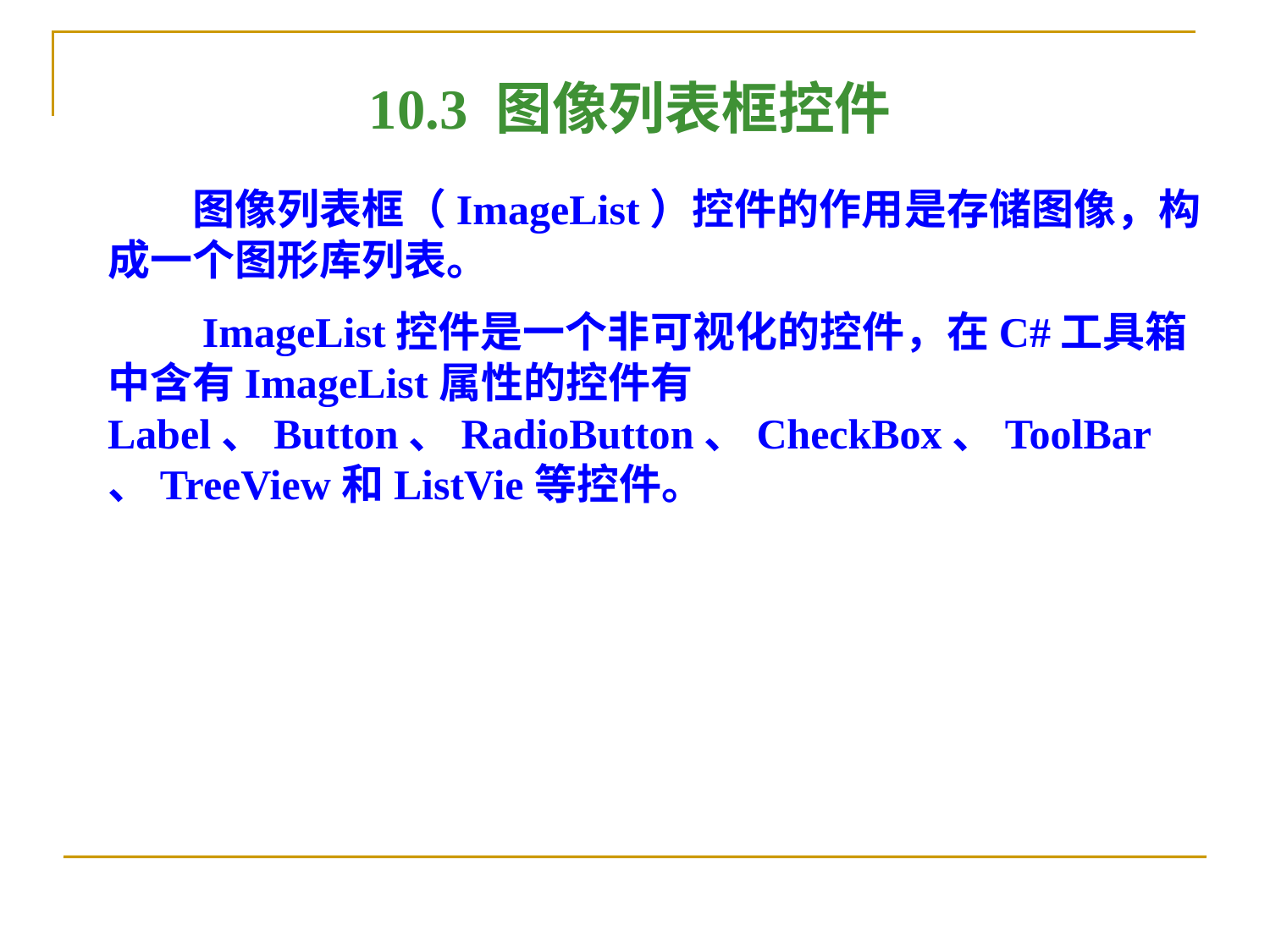

10.3 图像列表框控件
　　图像列表框（ImageList）控件的作用是存储图像，构成一个图形库列表。
　　ImageList控件是一个非可视化的控件，在C#工具箱中含有ImageList属性的控件有Label、Button、RadioButton、CheckBox、ToolBar、TreeView和ListVie等控件。